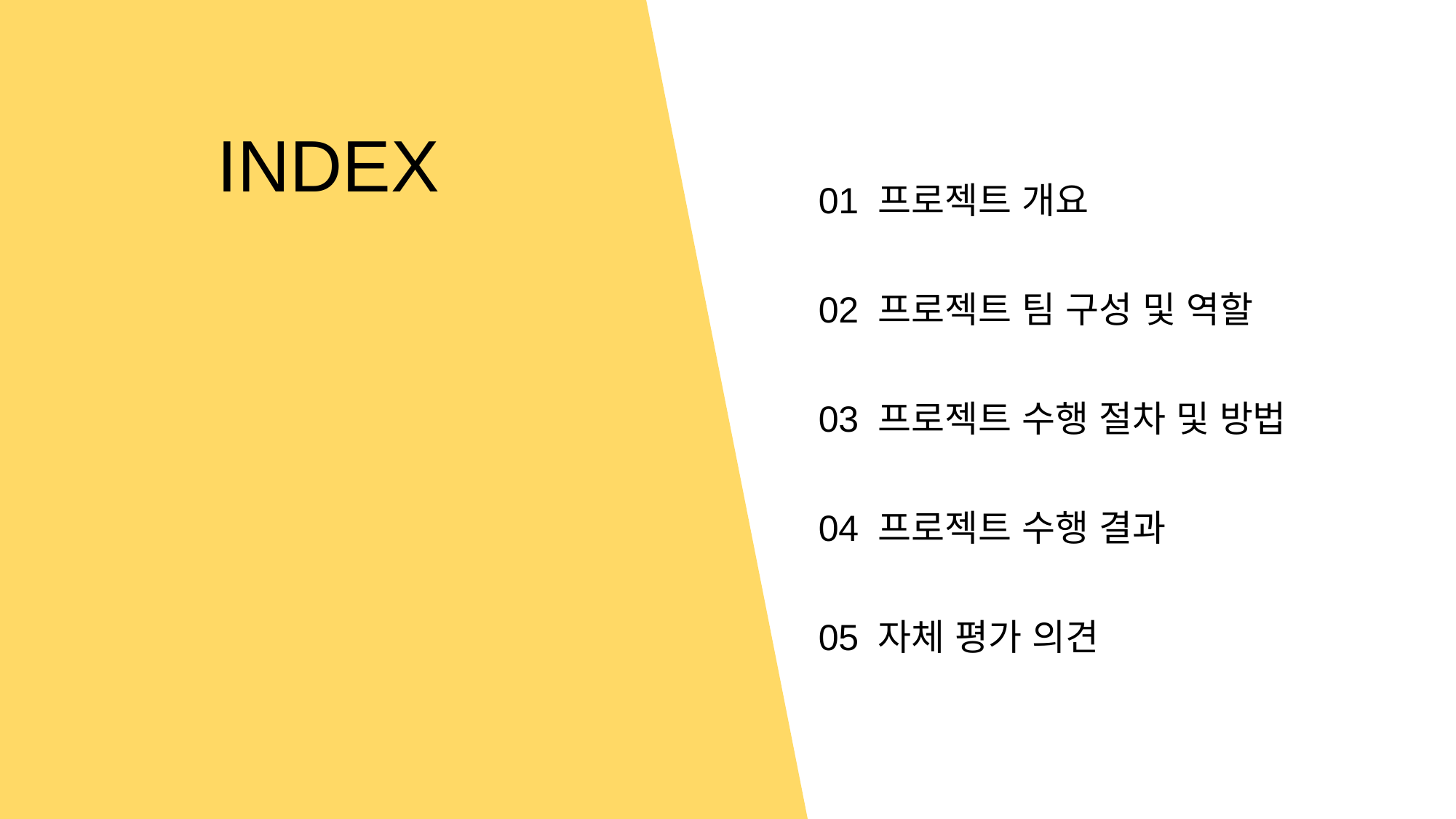

01 프로젝트 개요
02 프로젝트 팀 구성 및 역할
03 프로젝트 수행 절차 및 방법
04 프로젝트 수행 결과
05 자체 평가 의견
INDEX